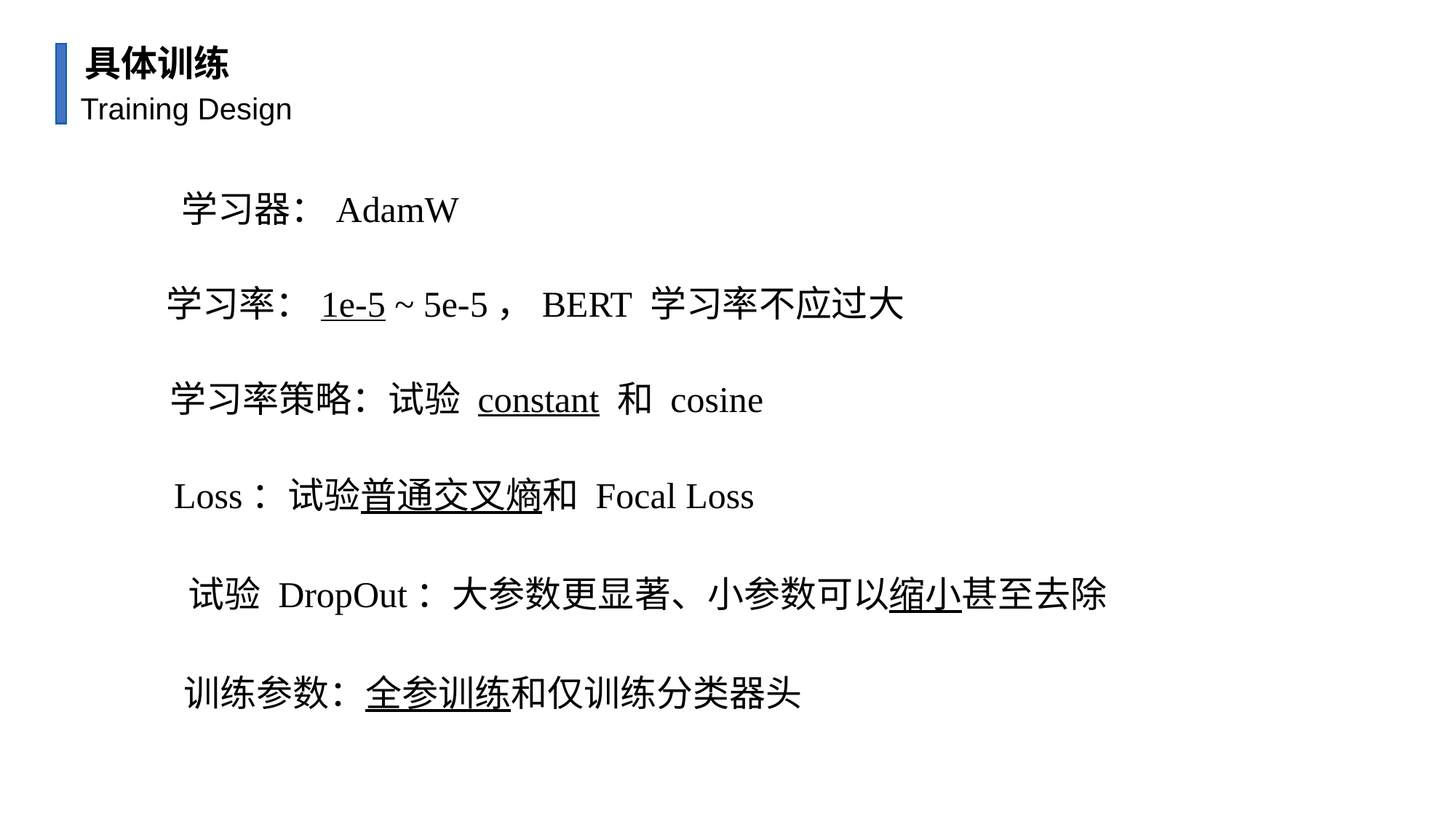

具体训练

Training Design
学习器：AdamW
学习率：1e-5 ~ 5e-5，BERT 学习率不应过大
学习率策略：试验 constant 和 cosine
Loss：试验普通交叉熵和 Focal Loss
试验 DropOut：大参数更显著、小参数可以缩小甚至去除
训练参数：全参训练和仅训练分类器头